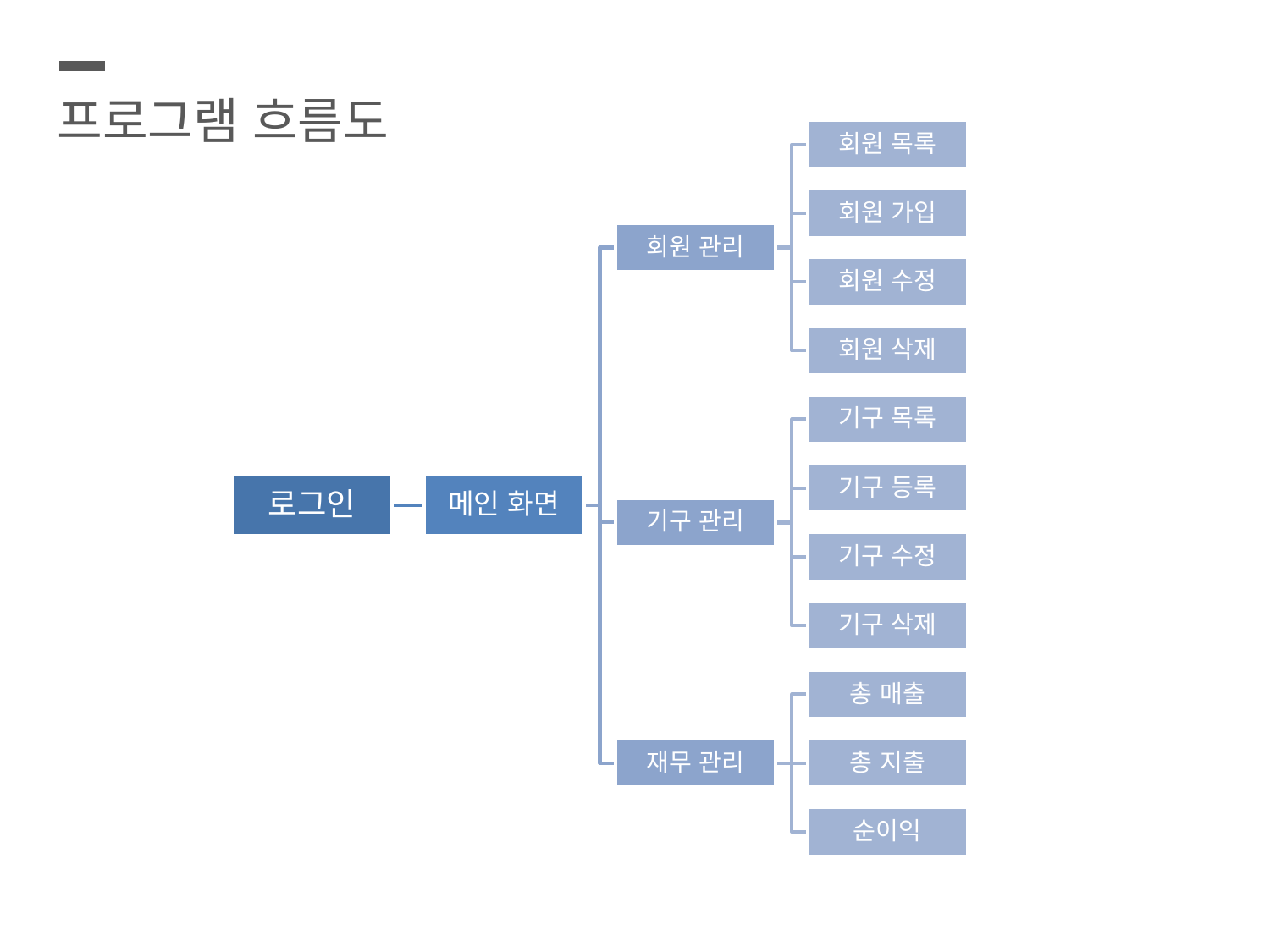

프로그램 흐름도
로그인
메인 화면
회원 관리
회원 목록
회원 가입
회원 수정
회원 삭제
기구 관리
기구 목록
기구 등록
기구 수정
기구 삭제
재무 관리
총 매출
총 지출
순이익